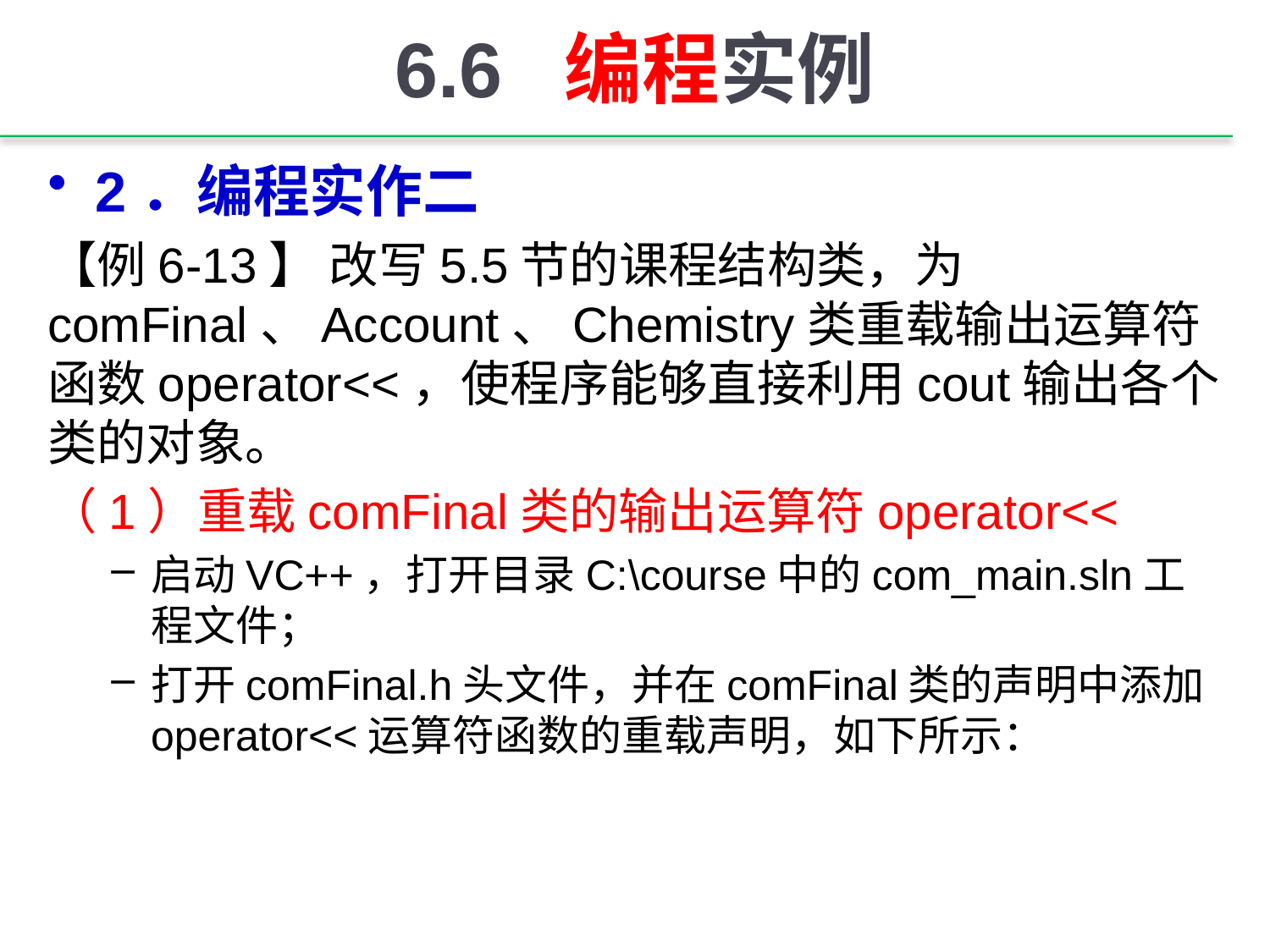

# 6.6  编程实例
2．编程实作二
【例6-13】 改写5.5节的课程结构类，为comFinal、Account、Chemistry类重载输出运算符函数operator<<，使程序能够直接利用cout输出各个类的对象。
（1）重载comFinal类的输出运算符operator<<
启动VC++，打开目录C:\course中的com_main.sln工程文件；
打开comFinal.h头文件，并在comFinal类的声明中添加operator<<运算符函数的重载声明，如下所示：